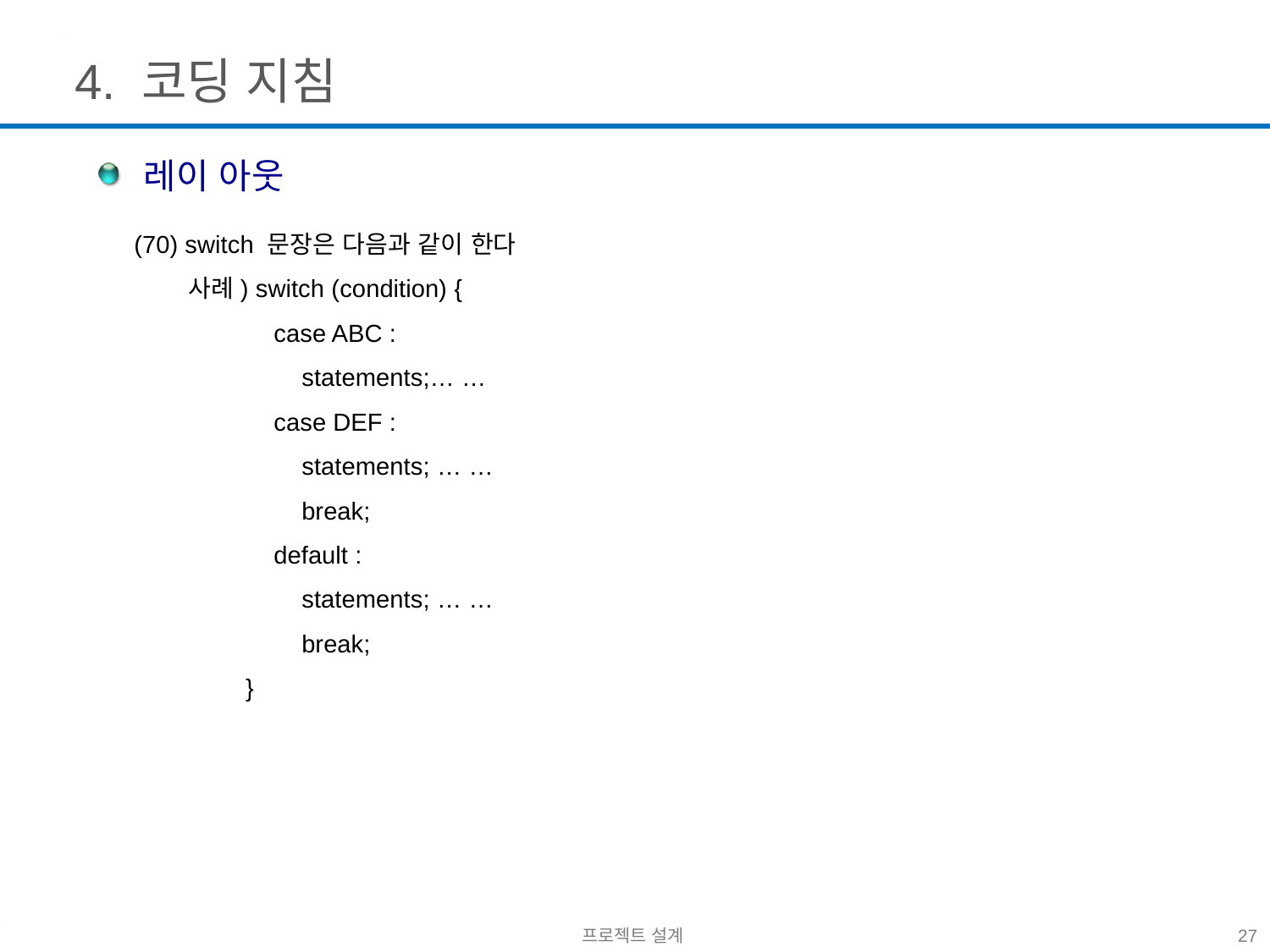

4. 코딩 지침
 레이 아웃
(70) switch 문장은 다음과 같이 한다
       사례) switch (condition) {
                    case ABC :
                        statements;… …
                    case DEF :
                        statements; … …
                        break;
                    default :
                        statements; … …
                        break;
                }